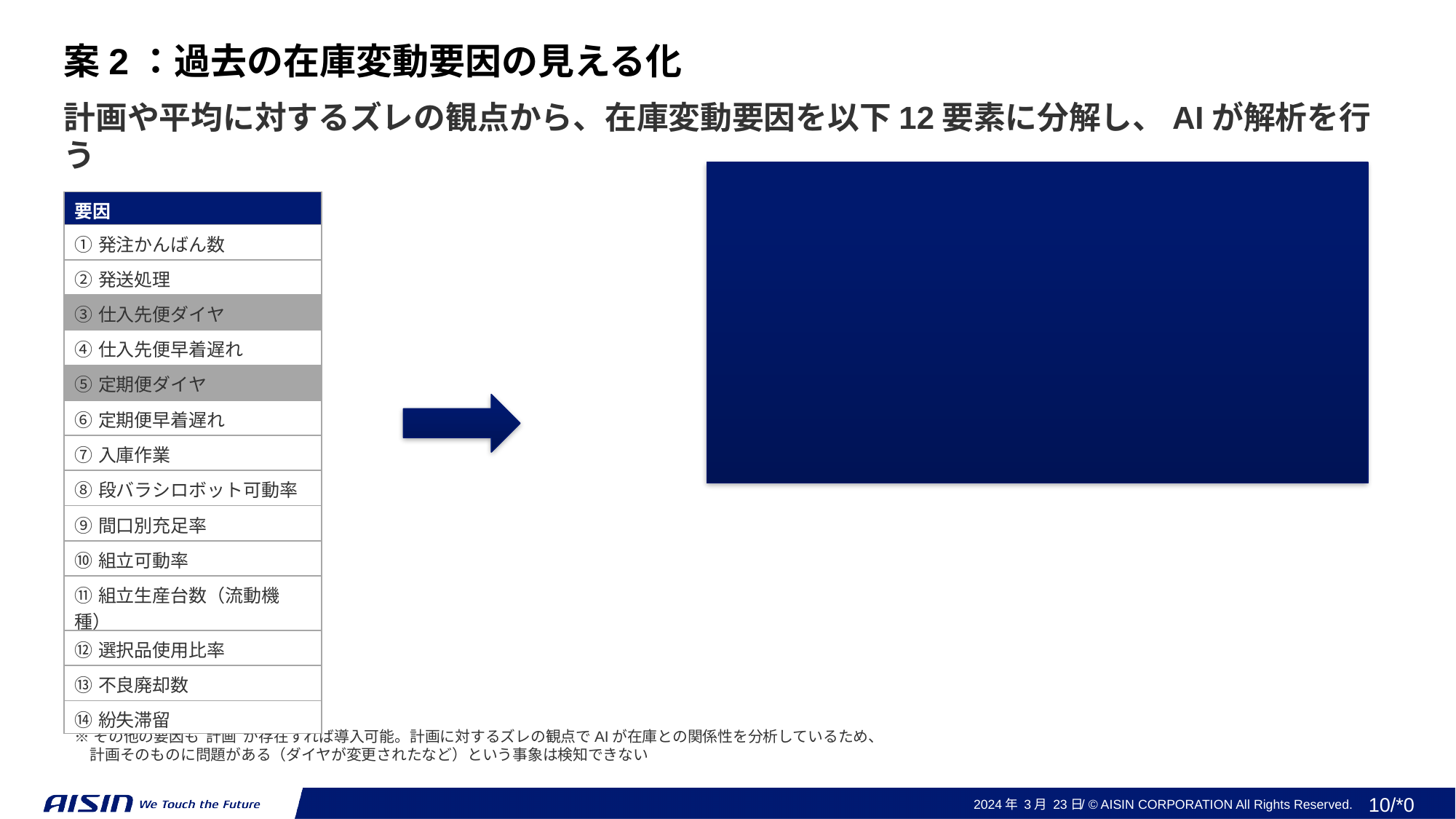

案2：過去の在庫変動要因の見える化
計画や平均に対するズレの観点から、在庫変動要因を以下12要素に分解し、AIが解析を行う

| 要因 |
| --- |
| ①発注かんばん数 |
| ②発送処理 |
| ③仕入先便ダイヤ |
| ④仕入先便早着遅れ |
| ⑤定期便ダイヤ |
| ⑥定期便早着遅れ |
| ⑦入庫作業 |
| ➇段バラシロボット可動率 |
| ⑨間口別充足率 |
| ⑩組立可動率 |
| ⑪組立生産台数（流動機種） |
| ⑫選択品使用比率 |
| ⑬不良廃却数 |
| ⑭紛失滞留 |

※その他の要因も”計画”が存在すれば導入可能。計画に対するズレの観点でAIが在庫との関係性を分析しているため、
　計画そのものに問題がある（ダイヤが変更されたなど）という事象は検知できない
2024年 3月 23日